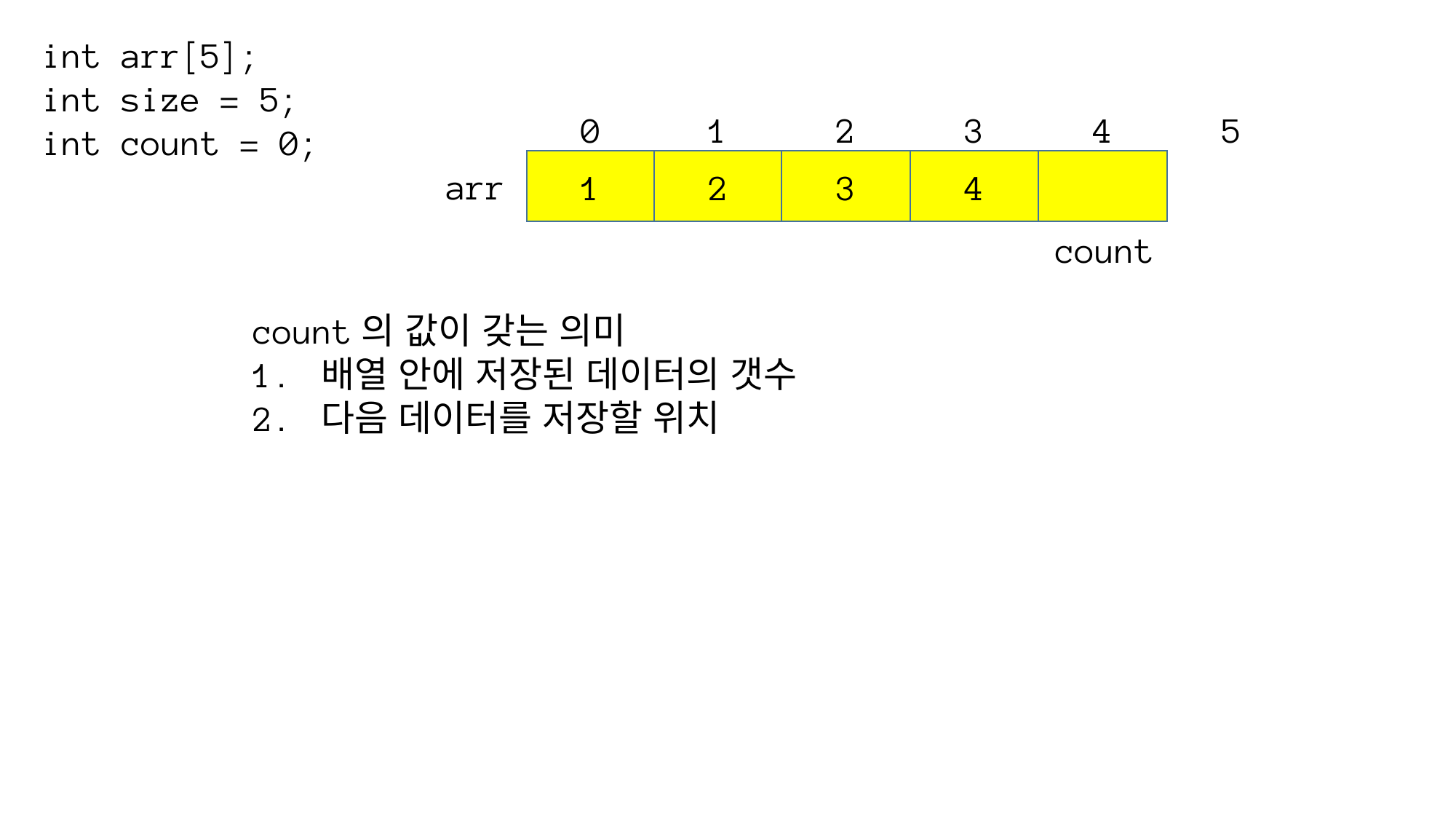

int arr[5];
int size = 5;
int count = 0;
4
5
3
0
1
2

4
1
2
3
arr
count
count의 값이 갖는 의미
1. 배열 안에 저장된 데이터의 갯수
2. 다음 데이터를 저장할 위치